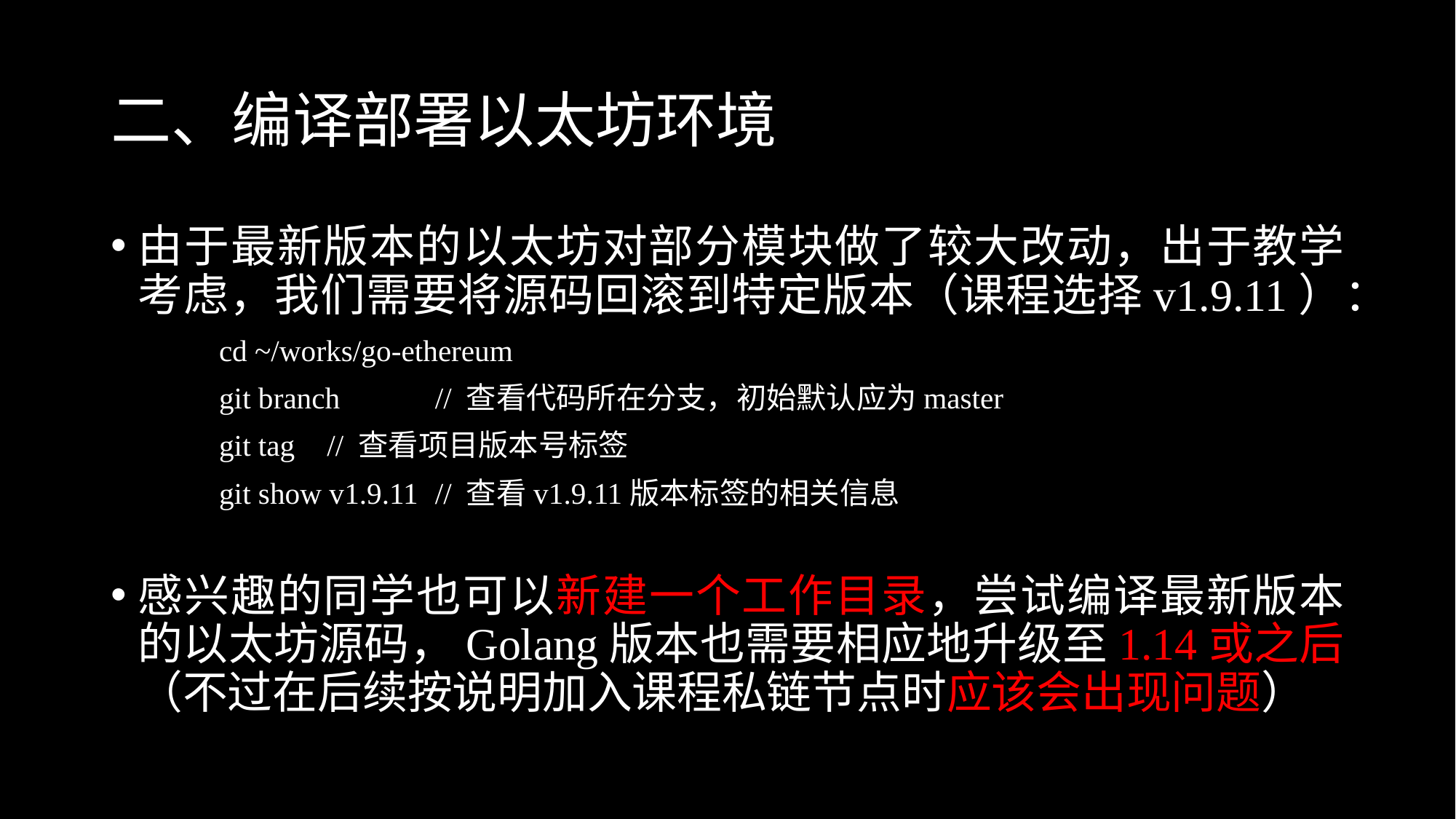

# 二、编译部署以太坊环境
由于最新版本的以太坊对部分模块做了较大改动，出于教学考虑，我们需要将源码回滚到特定版本（课程选择v1.9.11）：
	cd ~/works/go-ethereum
	git branch	// 查看代码所在分支，初始默认应为master
	git tag		// 查看项目版本号标签
	git show v1.9.11	// 查看v1.9.11版本标签的相关信息

感兴趣的同学也可以新建一个工作目录，尝试编译最新版本的以太坊源码，Golang版本也需要相应地升级至1.14或之后（不过在后续按说明加入课程私链节点时应该会出现问题）